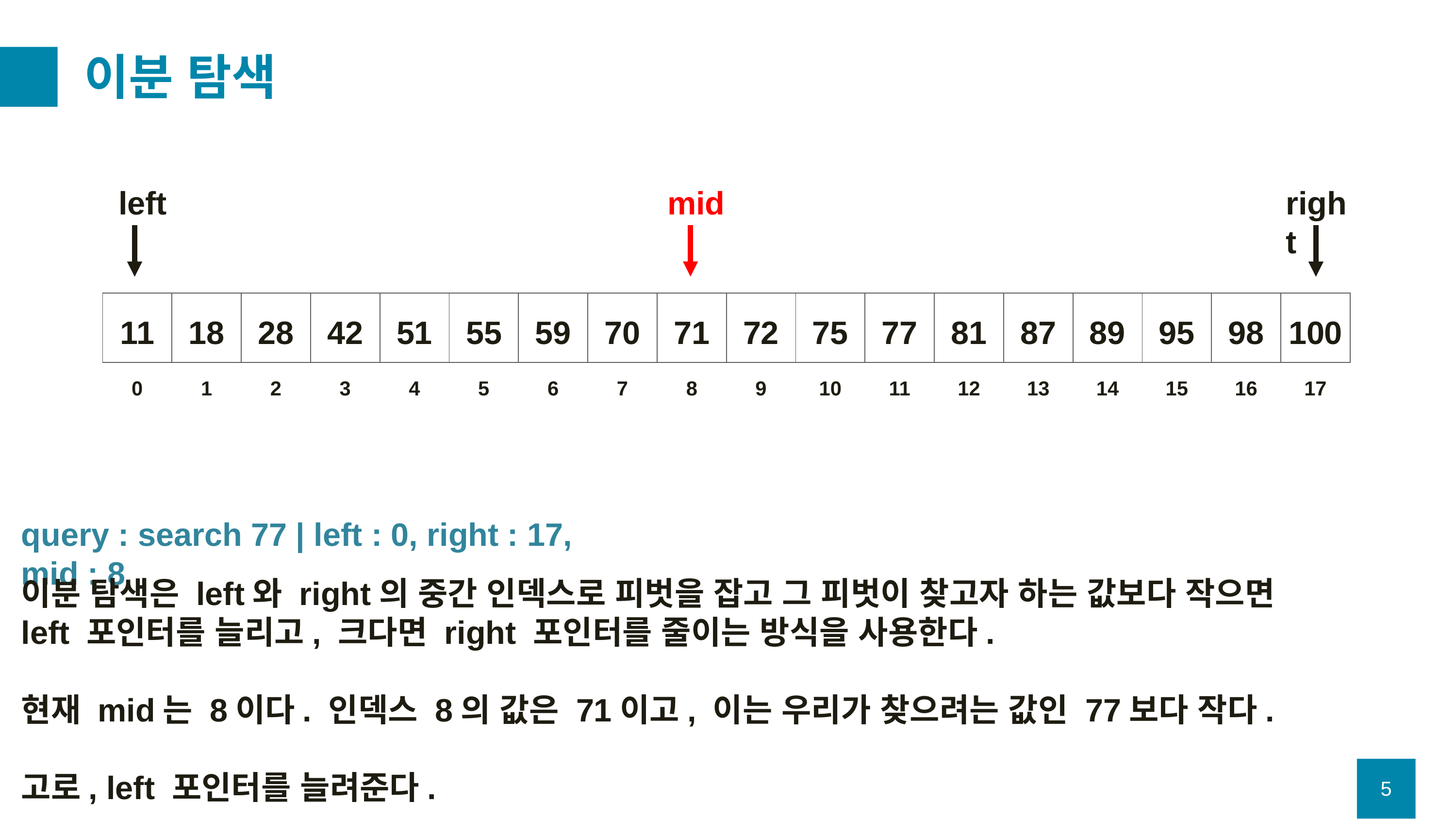

# 이분 탐색
mid
left
right
| 11 | 18 | 28 | 42 | 51 | 55 | 59 | 70 | 71 | 72 | 75 | 77 | 81 | 87 | 89 | 95 | 98 | 100 |
| --- | --- | --- | --- | --- | --- | --- | --- | --- | --- | --- | --- | --- | --- | --- | --- | --- | --- |
| 0 | 1 | 2 | 3 | 4 | 5 | 6 | 7 | 8 | 9 | 10 | 11 | 12 | 13 | 14 | 15 | 16 | 17 |
query : search 77 | left : 0, right : 17, mid : 8
이분 탐색은 left와 right의 중간 인덱스로 피벗을 잡고 그 피벗이 찾고자 하는 값보다 작으면
left 포인터를 늘리고, 크다면 right 포인터를 줄이는 방식을 사용한다.

현재 mid는 8이다. 인덱스 8의 값은 71이고, 이는 우리가 찾으려는 값인 77보다 작다.

고로, left 포인터를 늘려준다.
5